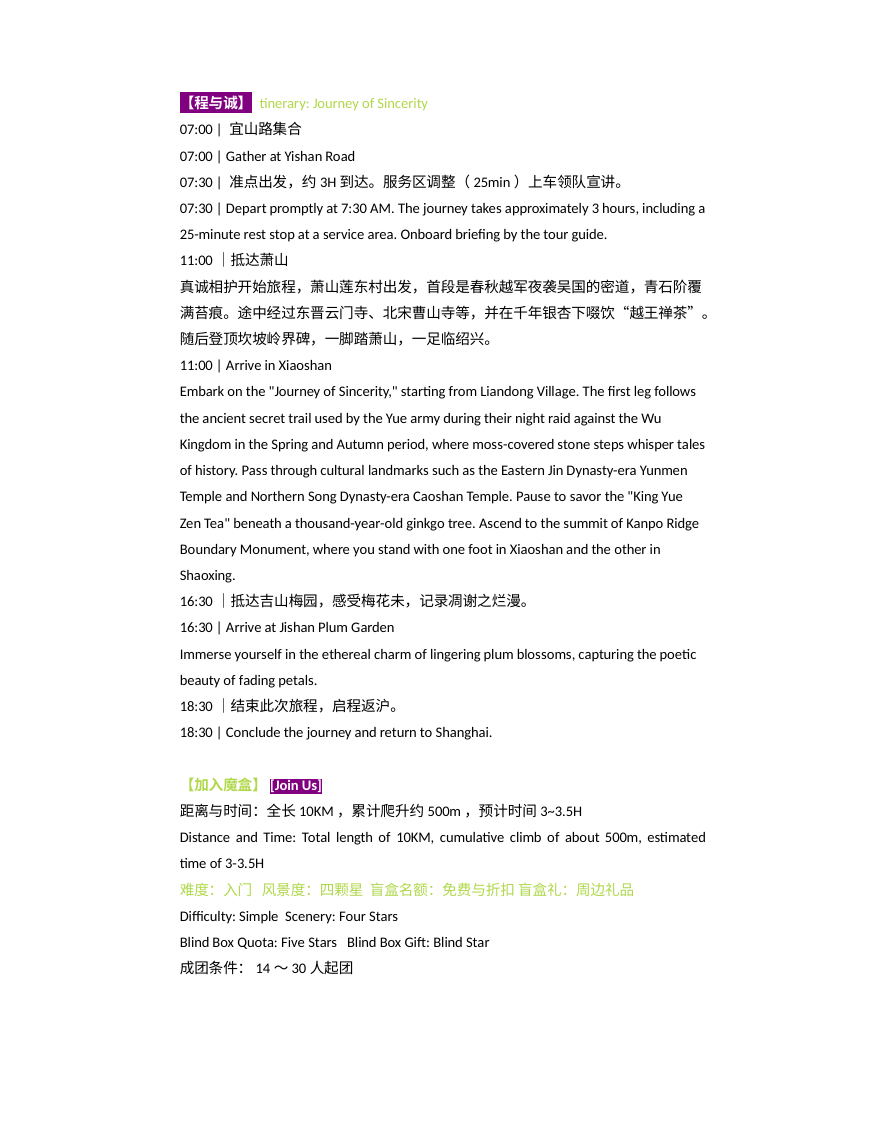

【程与诚】Itinerary: Journey of Sincerity
07:00 | 宜山路集合
07:00 | Gather at Yishan Road
07:30 | 准点出发，约3H到达。服务区调整（25min）上车领队宣讲。
07:30 | Depart promptly at 7:30 AM. The journey takes approximately 3 hours, including a 25-minute rest stop at a service area. Onboard briefing by the tour guide.
11:00｜抵达萧山
真诚相护开始旅程，萧山莲东村出发，首段是春秋越军夜袭吴国的密道，青石阶覆满苔痕。途中经过东晋云门寺、北宋曹山寺等，并在千年银杏下啜饮“越王禅茶”。随后登顶坎坡岭界碑，一脚踏萧山，一足临绍兴。
11:00 | Arrive in Xiaoshan
Embark on the "Journey of Sincerity," starting from Liandong Village. The first leg follows the ancient secret trail used by the Yue army during their night raid against the Wu Kingdom in the Spring and Autumn period, where moss-covered stone steps whisper tales of history. Pass through cultural landmarks such as the Eastern Jin Dynasty-era Yunmen Temple and Northern Song Dynasty-era Caoshan Temple. Pause to savor the "King Yue Zen Tea" beneath a thousand-year-old ginkgo tree. Ascend to the summit of Kanpo Ridge Boundary Monument, where you stand with one foot in Xiaoshan and the other in Shaoxing.
16:30｜抵达吉山梅园，感受梅花未，记录凋谢之烂漫。
16:30 | Arrive at Jishan Plum Garden
Immerse yourself in the ethereal charm of lingering plum blossoms, capturing the poetic beauty of fading petals.
18:30｜结束此次旅程，启程返沪。
18:30 | Conclude the journey and return to Shanghai.

【加入魔盒】[Join Us]
距离与时间：全长10KM，累计爬升约500m，预计时间3~3.5H
Distance and Time: Total length of 10KM, cumulative climb of about 500m, estimated time of 3-3.5H
难度：入门   风景度：四颗星  盲盒名额：免费与折扣 盲盒礼：周边礼品
Difficulty: Simple  Scenery: Four Stars
Blind Box Quota: Five Stars   Blind Box Gift: Blind Star
成团条件：14～30人起团